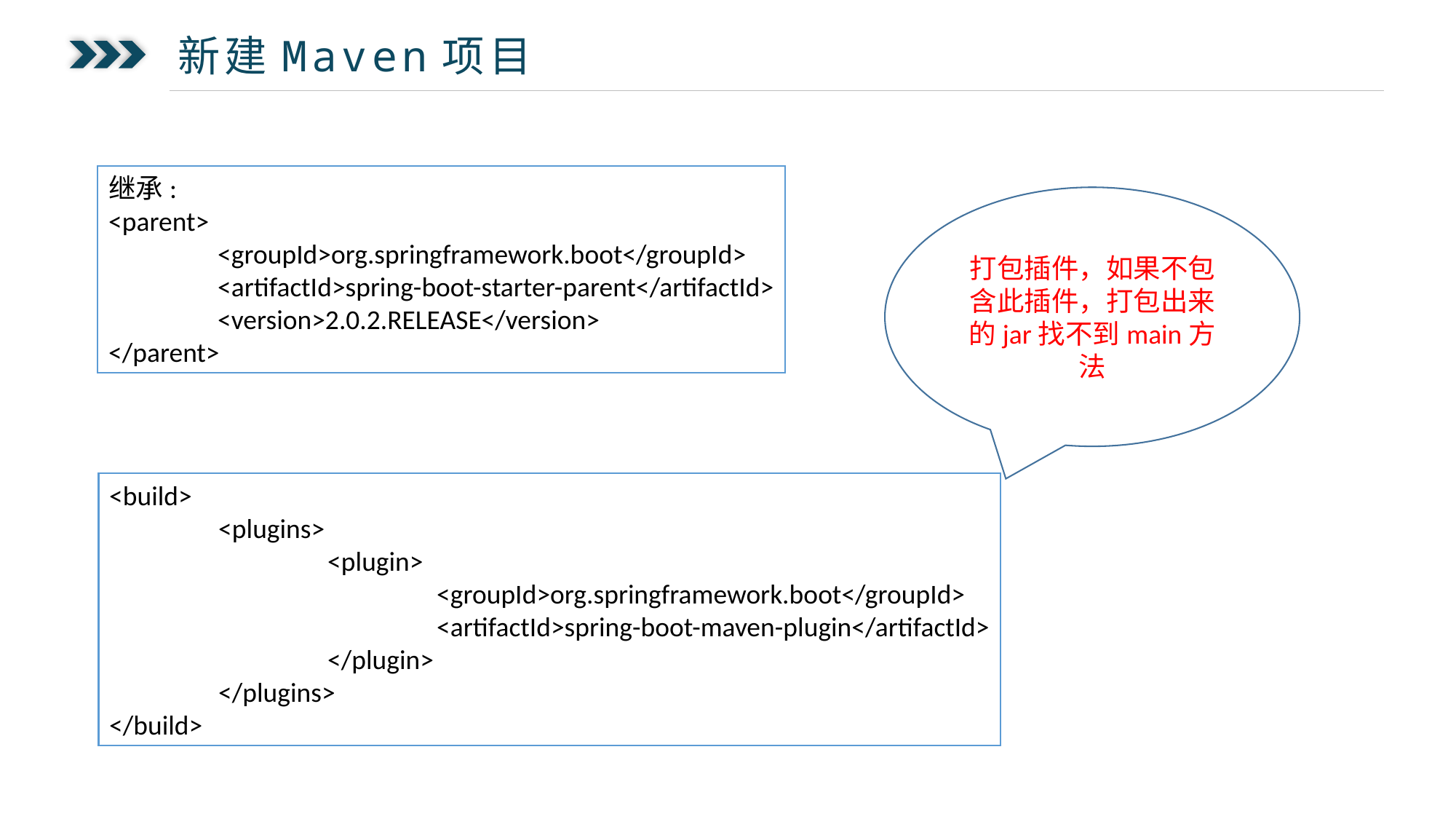

新建Maven项目

继承:
<parent>
	<groupId>org.springframework.boot</groupId>
	<artifactId>spring-boot-starter-parent</artifactId>
	<version>2.0.2.RELEASE</version>
</parent>
打包插件，如果不包含此插件，打包出来的jar找不到main方法
<build>
	<plugins>
		<plugin>
			<groupId>org.springframework.boot</groupId>
			<artifactId>spring-boot-maven-plugin</artifactId>
		</plugin>
	</plugins>
</build>